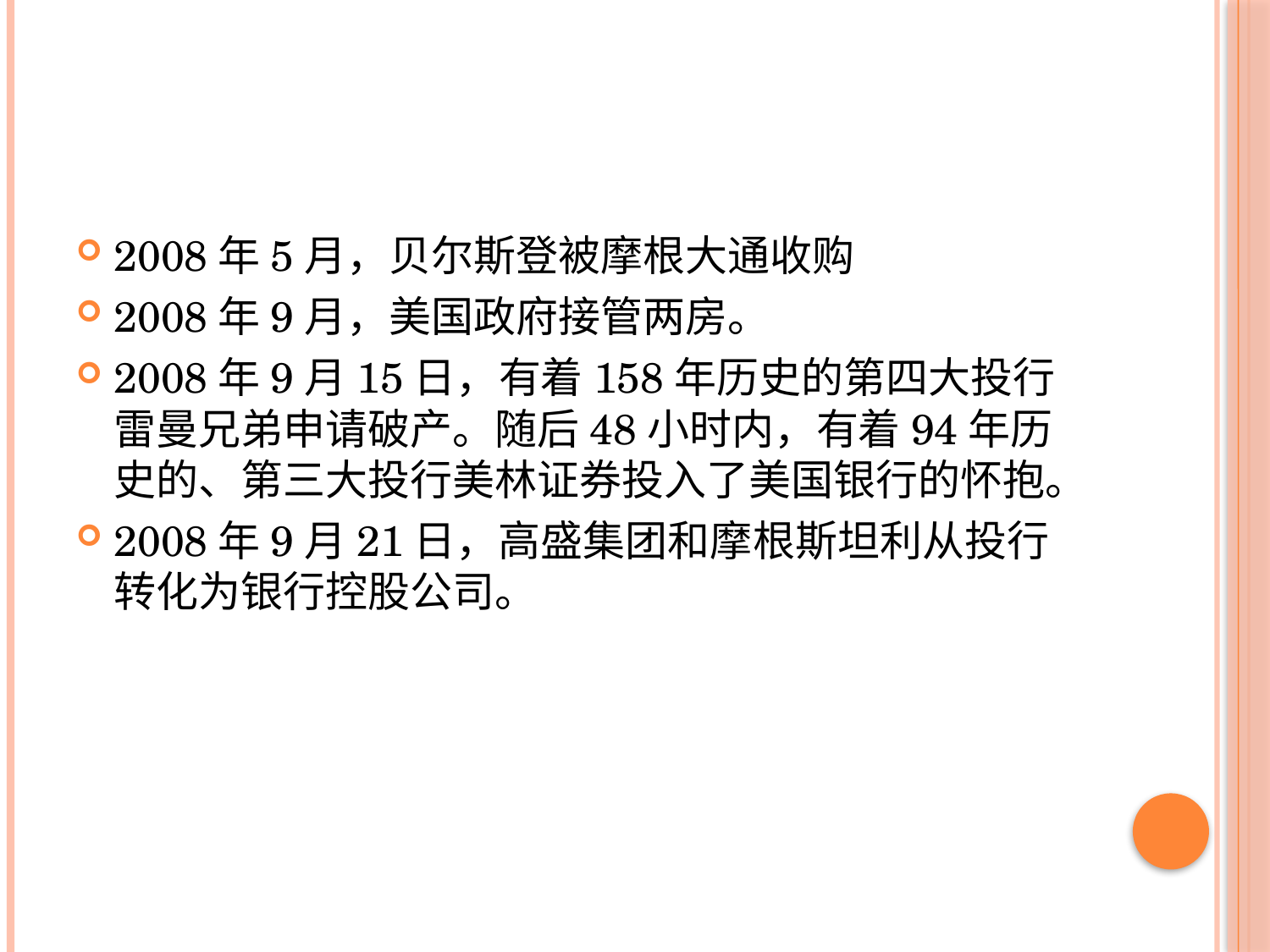

#
2008年5月，贝尔斯登被摩根大通收购
2008年9月，美国政府接管两房。
2008年9月15日，有着158年历史的第四大投行雷曼兄弟申请破产。随后48小时内，有着94年历史的、第三大投行美林证券投入了美国银行的怀抱。
2008年9月21日，高盛集团和摩根斯坦利从投行转化为银行控股公司。